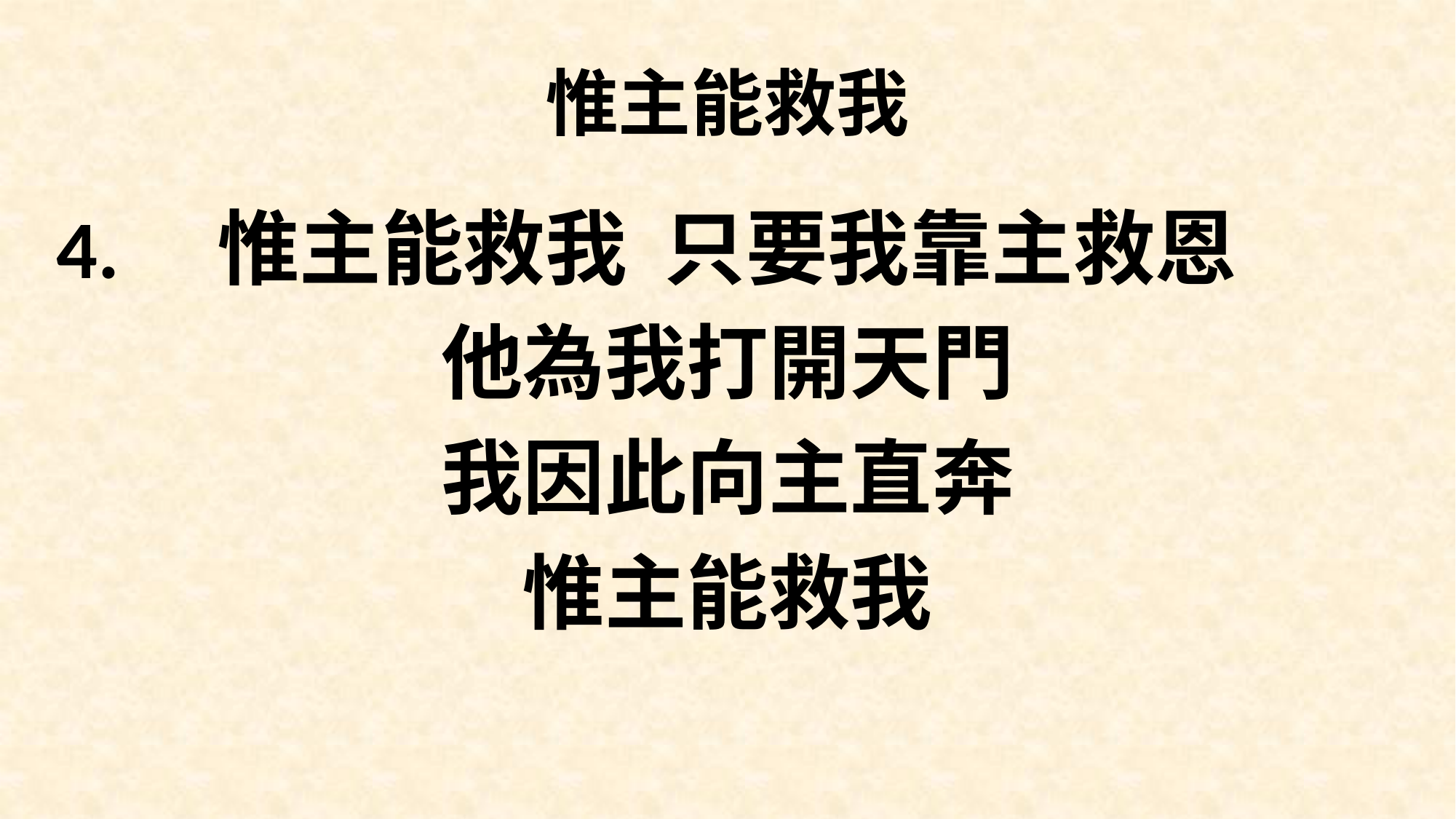

# 惟主能救我
4.
惟主能救我  只要我靠主救恩
他為我打開天門
我因此向主直奔
惟主能救我